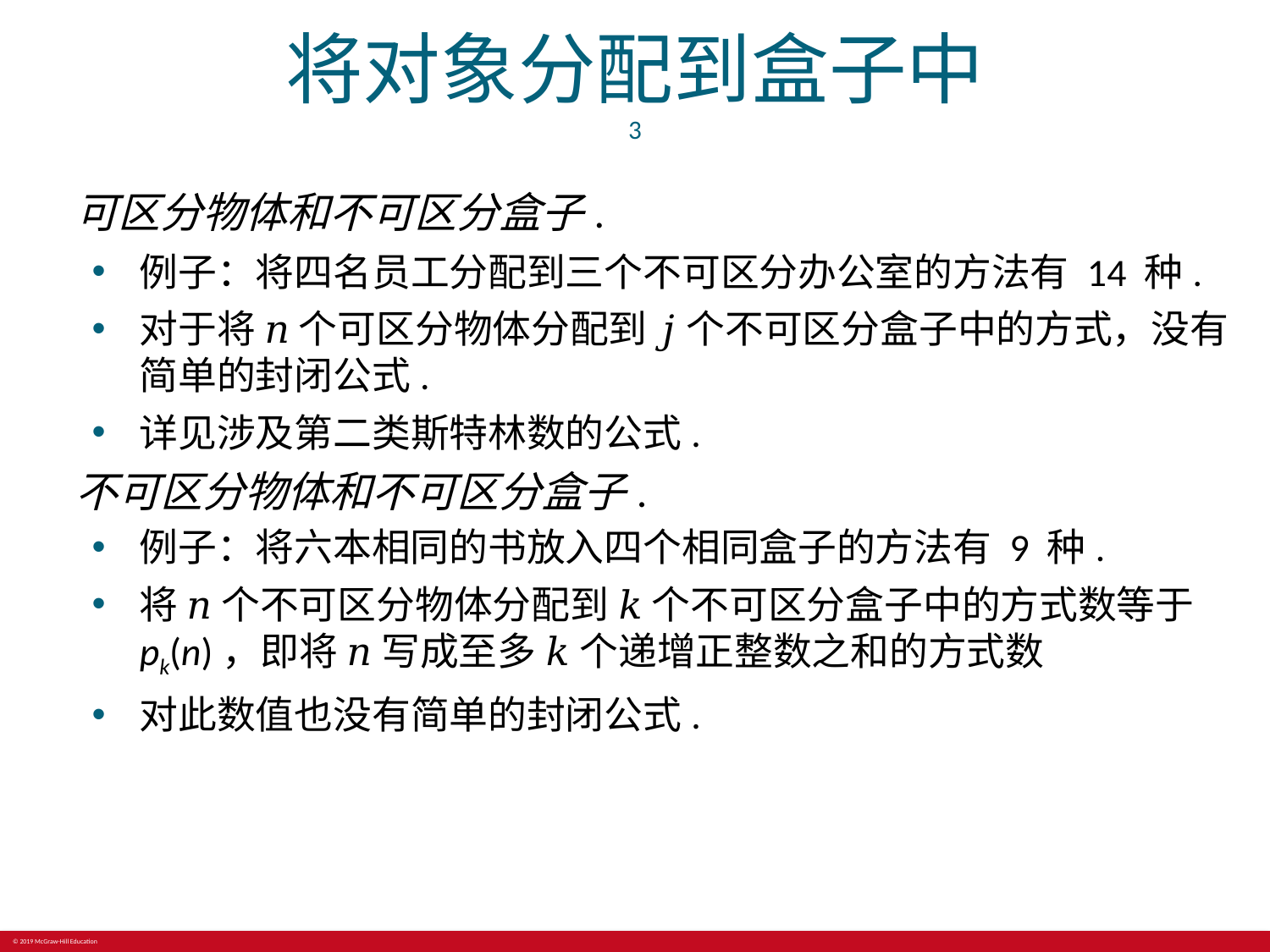

# 将对象分配到盒子中 3
可区分物体和不可区分盒子.
例子：将四名员工分配到三个不可区分办公室的方法有 14 种.
对于将 𝑛 个可区分物体分配到 𝑗 个不可区分盒子中的方式，没有简单的封闭公式.
详见涉及第二类斯特林数的公式.
不可区分物体和不可区分盒子.
例子：将六本相同的书放入四个相同盒子的方法有 9 种.
将 𝑛 个不可区分物体分配到 𝑘 个不可区分盒子中的方式数等于 pk(n)，即将 𝑛 写成至多 𝑘 个递增正整数之和的方式数
对此数值也没有简单的封闭公式.